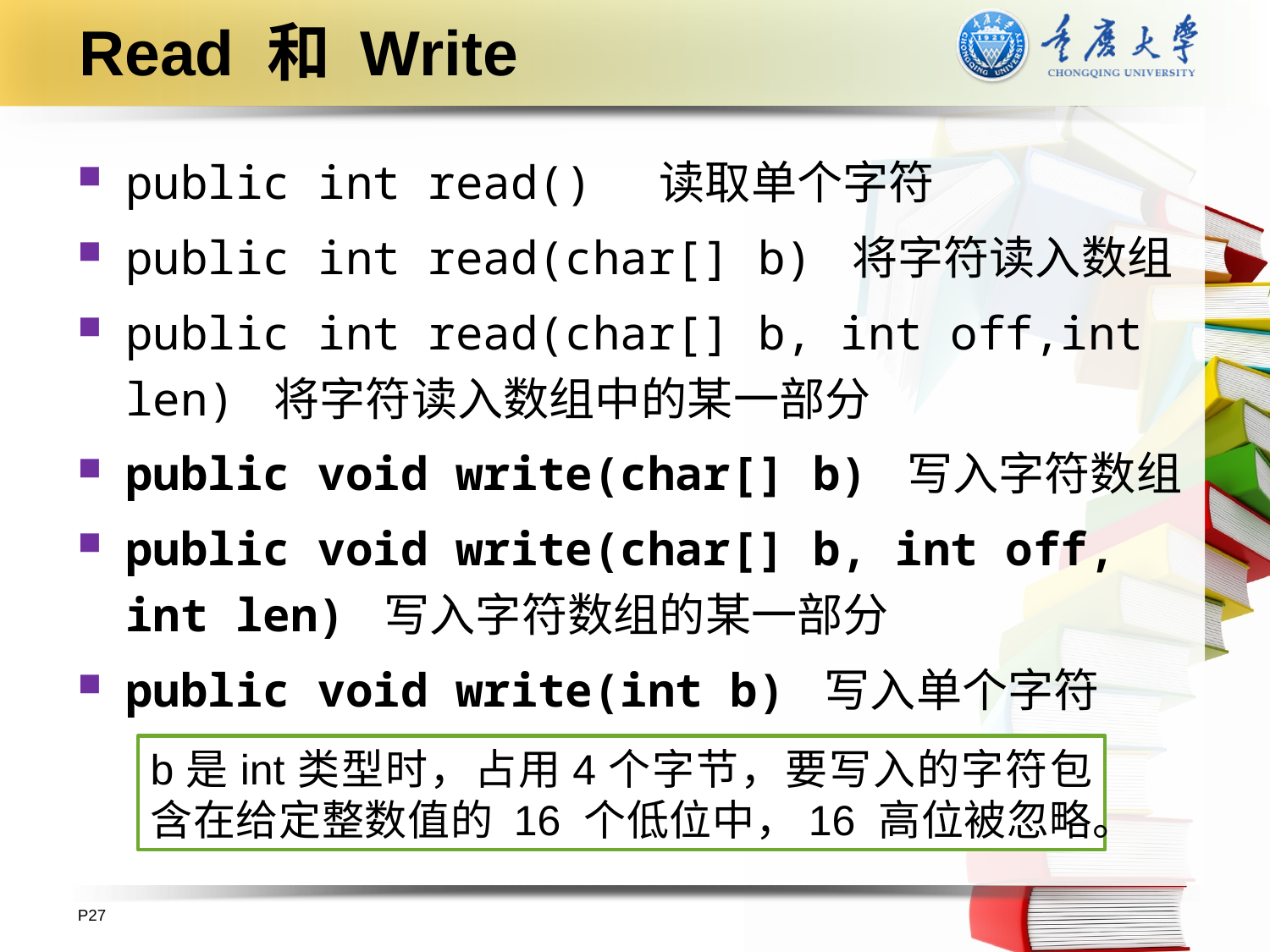

# Read 和 Write
public int read()  读取单个字符
public int read(char[] b) 将字符读入数组
public int read(char[] b, int off,int len) 将字符读入数组中的某一部分
public void write(char[] b) 写入字符数组
public void write(char[] b, int off, int len) 写入字符数组的某一部分
public void write(int b) 写入单个字符

b是int类型时，占用4个字节，要写入的字符包含在给定整数值的 16 个低位中，16 高位被忽略。
P27